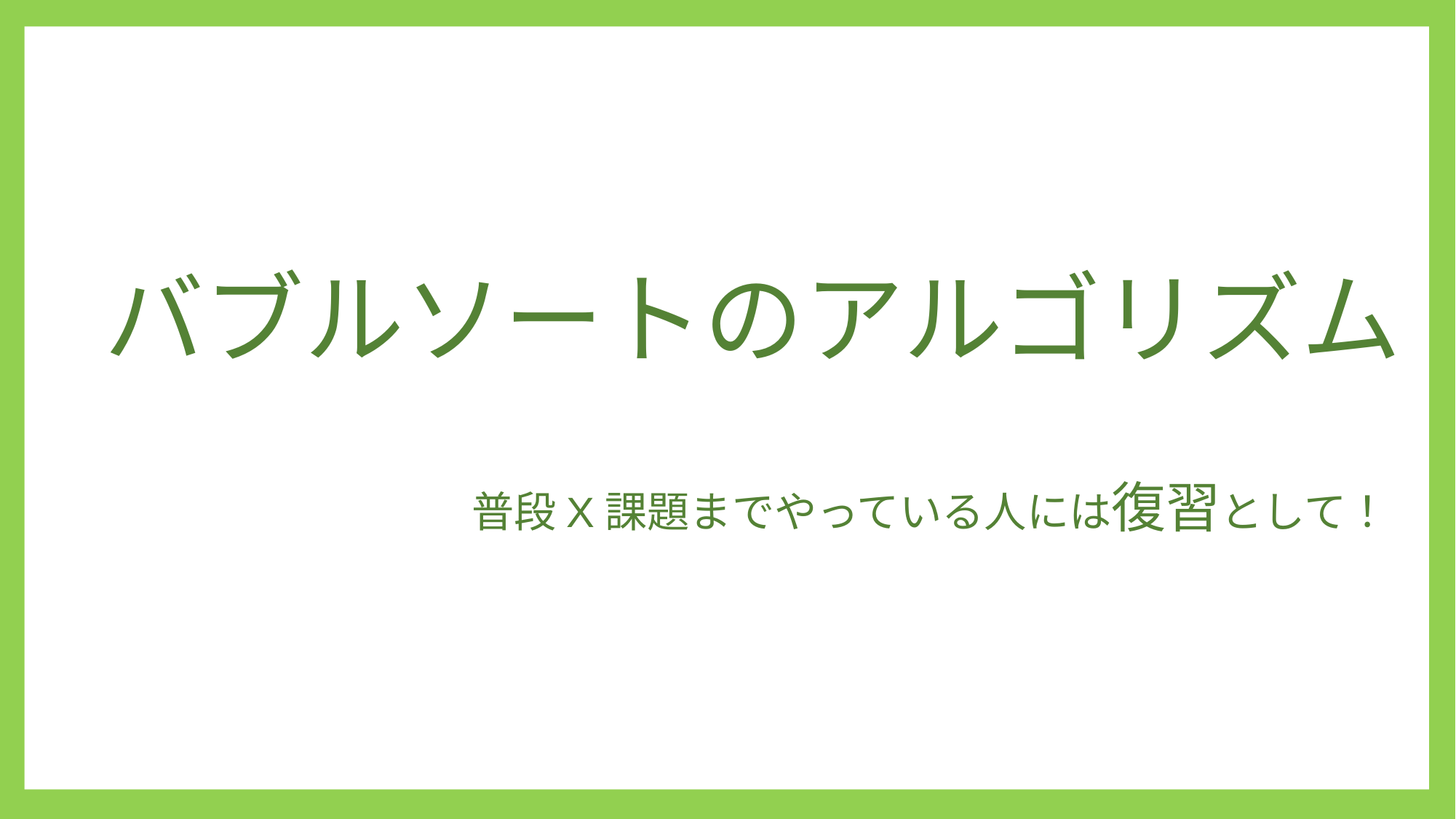

バブルソートのアルゴリズム
普段X課題までやっている人には復習として！